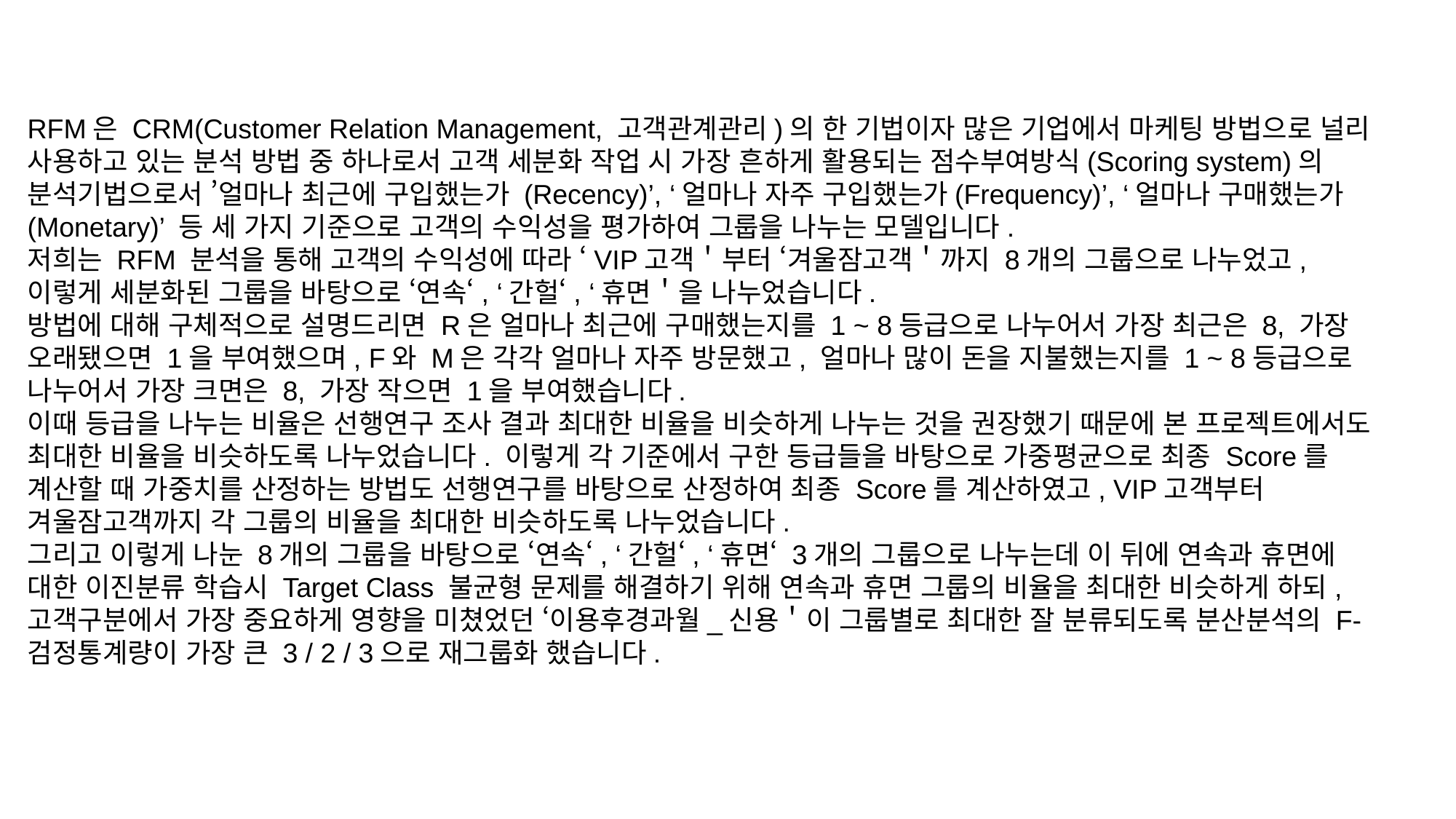

RFM은 CRM(Customer Relation Management, 고객관계관리)의 한 기법이자 많은 기업에서 마케팅 방법으로 널리 사용하고 있는 분석 방법 중 하나로서 고객 세분화 작업 시 가장 흔하게 활용되는 점수부여방식(Scoring system)의 분석기법으로서 ’얼마나 최근에 구입했는가 (Recency)’, ‘얼마나 자주 구입했는가(Frequency)’, ‘얼마나 구매했는가(Monetary)’ 등 세 가지 기준으로 고객의 수익성을 평가하여 그룹을 나누는 모델입니다.
저희는 RFM 분석을 통해 고객의 수익성에 따라 ‘VIP고객＇부터 ‘겨울잠고객＇까지 8개의 그룹으로 나누었고, 이렇게 세분화된 그룹을 바탕으로 ‘연속‘, ‘간헐‘, ‘휴면＇을 나누었습니다.
방법에 대해 구체적으로 설명드리면 R은 얼마나 최근에 구매했는지를 1 ~ 8등급으로 나누어서 가장 최근은 8, 가장 오래됐으면 1을 부여했으며, F와 M은 각각 얼마나 자주 방문했고, 얼마나 많이 돈을 지불했는지를 1 ~ 8등급으로 나누어서 가장 크면은 8, 가장 작으면 1을 부여했습니다.
이때 등급을 나누는 비율은 선행연구 조사 결과 최대한 비율을 비슷하게 나누는 것을 권장했기 때문에 본 프로젝트에서도 최대한 비율을 비슷하도록 나누었습니다. 이렇게 각 기준에서 구한 등급들을 바탕으로 가중평균으로 최종 Score를 계산할 때 가중치를 산정하는 방법도 선행연구를 바탕으로 산정하여 최종 Score를 계산하였고, VIP고객부터 겨울잠고객까지 각 그룹의 비율을 최대한 비슷하도록 나누었습니다.
그리고 이렇게 나눈 8개의 그룹을 바탕으로 ‘연속‘, ‘간헐‘, ‘휴면‘ 3개의 그룹으로 나누는데 이 뒤에 연속과 휴면에 대한 이진분류 학습시 Target Class 불균형 문제를 해결하기 위해 연속과 휴면 그룹의 비율을 최대한 비슷하게 하되, 고객구분에서 가장 중요하게 영향을 미쳤었던 ‘이용후경과월_신용＇이 그룹별로 최대한 잘 분류되도록 분산분석의 F-검정통계량이 가장 큰 3 / 2 / 3으로 재그룹화 했습니다.